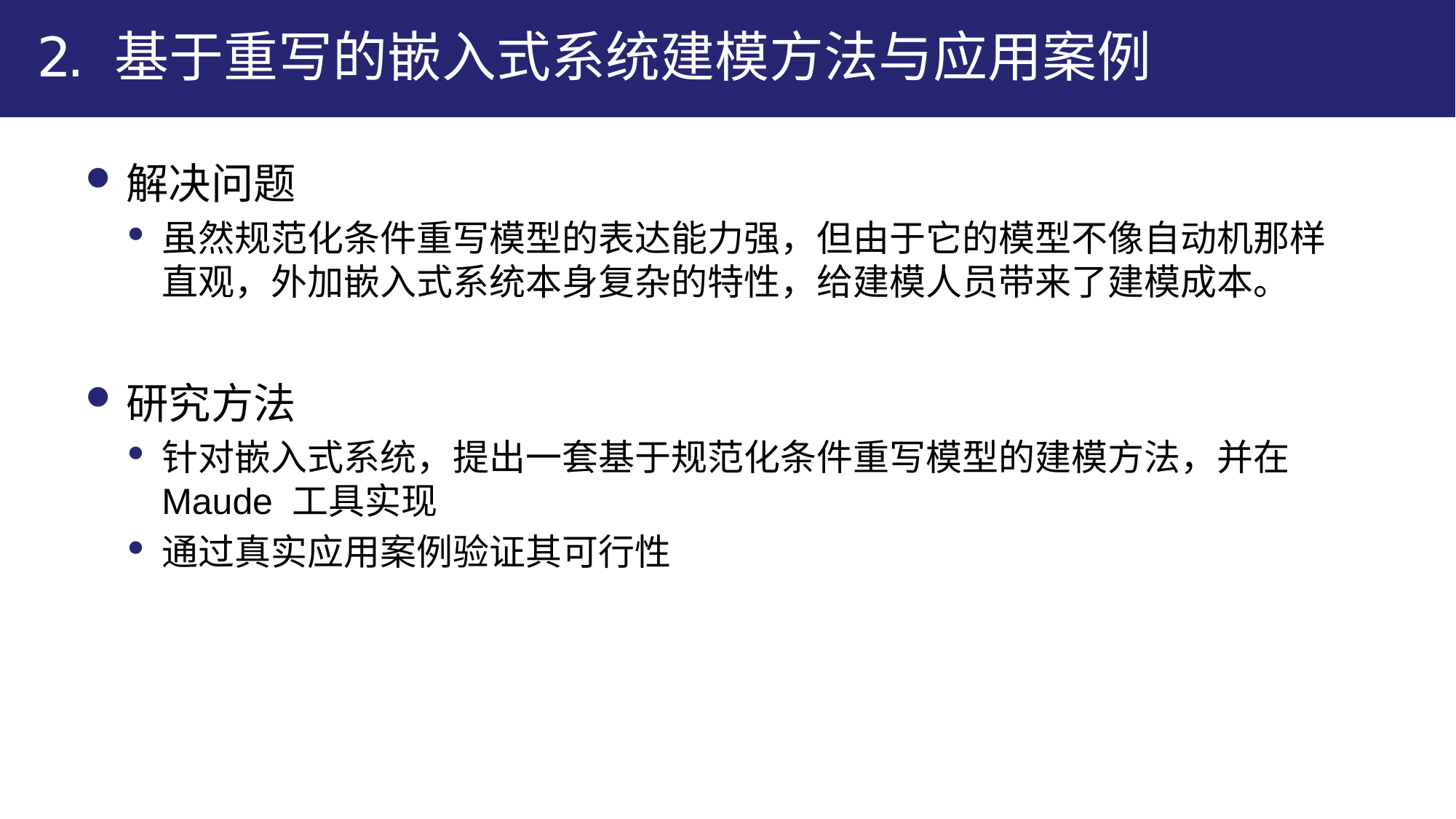

# 2. 基于重写的嵌入式系统建模方法与应用案例
解决问题
虽然规范化条件重写模型的表达能力强，但由于它的模型不像自动机那样直观，外加嵌入式系统本身复杂的特性，给建模人员带来了建模成本。

研究方法
针对嵌入式系统，提出一套基于规范化条件重写模型的建模方法，并在 Maude 工具实现
通过真实应用案例验证其可行性